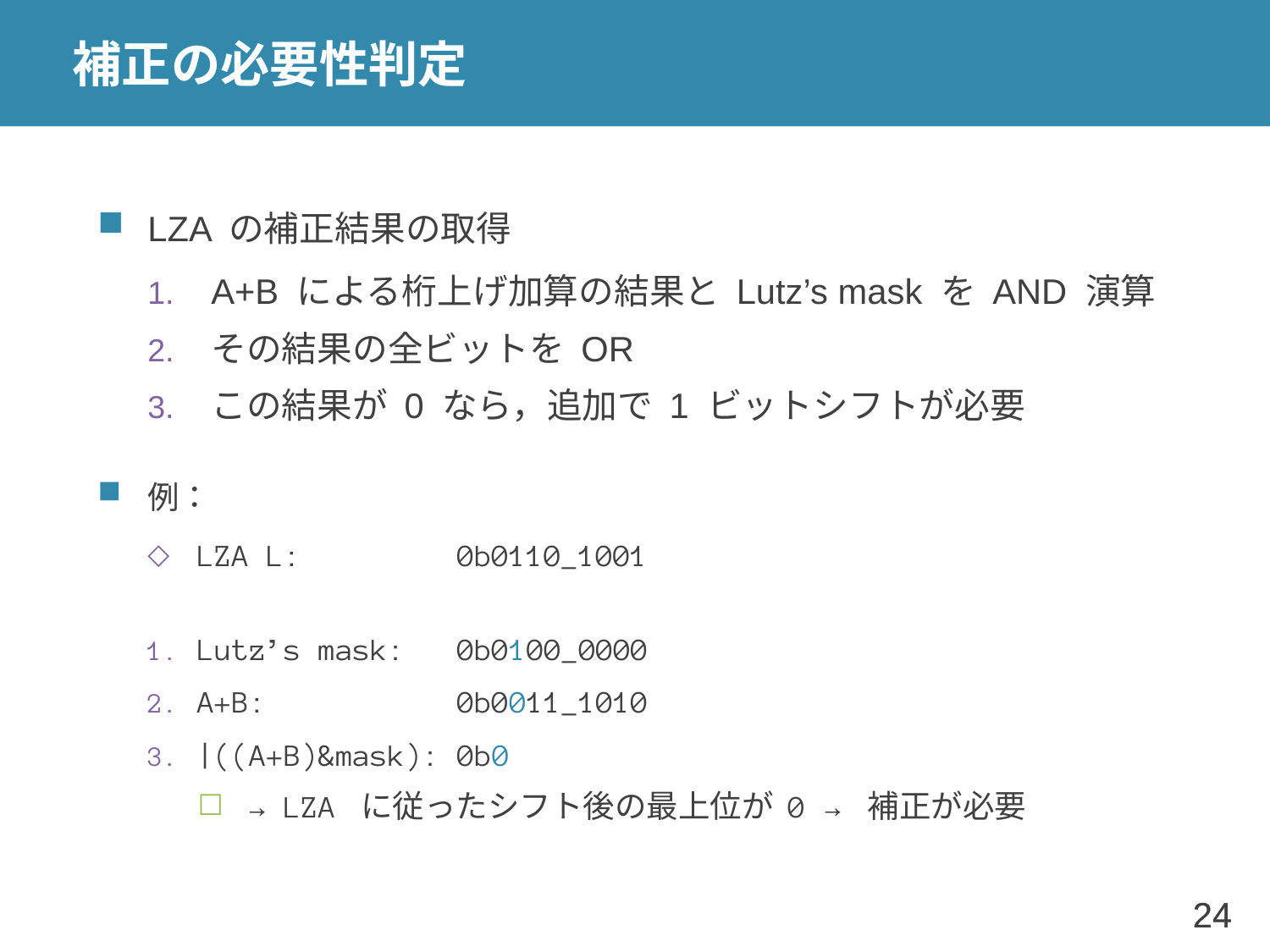

# 補正の必要性判定
LZA の補正結果の取得
A+B による桁上げ加算の結果と Lutz’s mask を AND 演算
その結果の全ビットを OR
この結果が 0 なら，追加で 1 ビットシフトが必要
例：
LZA L:         0b0110_1001
Lutz’s mask:   0b0100_0000
A+B:           0b0011_1010
|((A+B)&mask): 0b0
→ LZA に従ったシフト後の最上位が 0 → 補正が必要